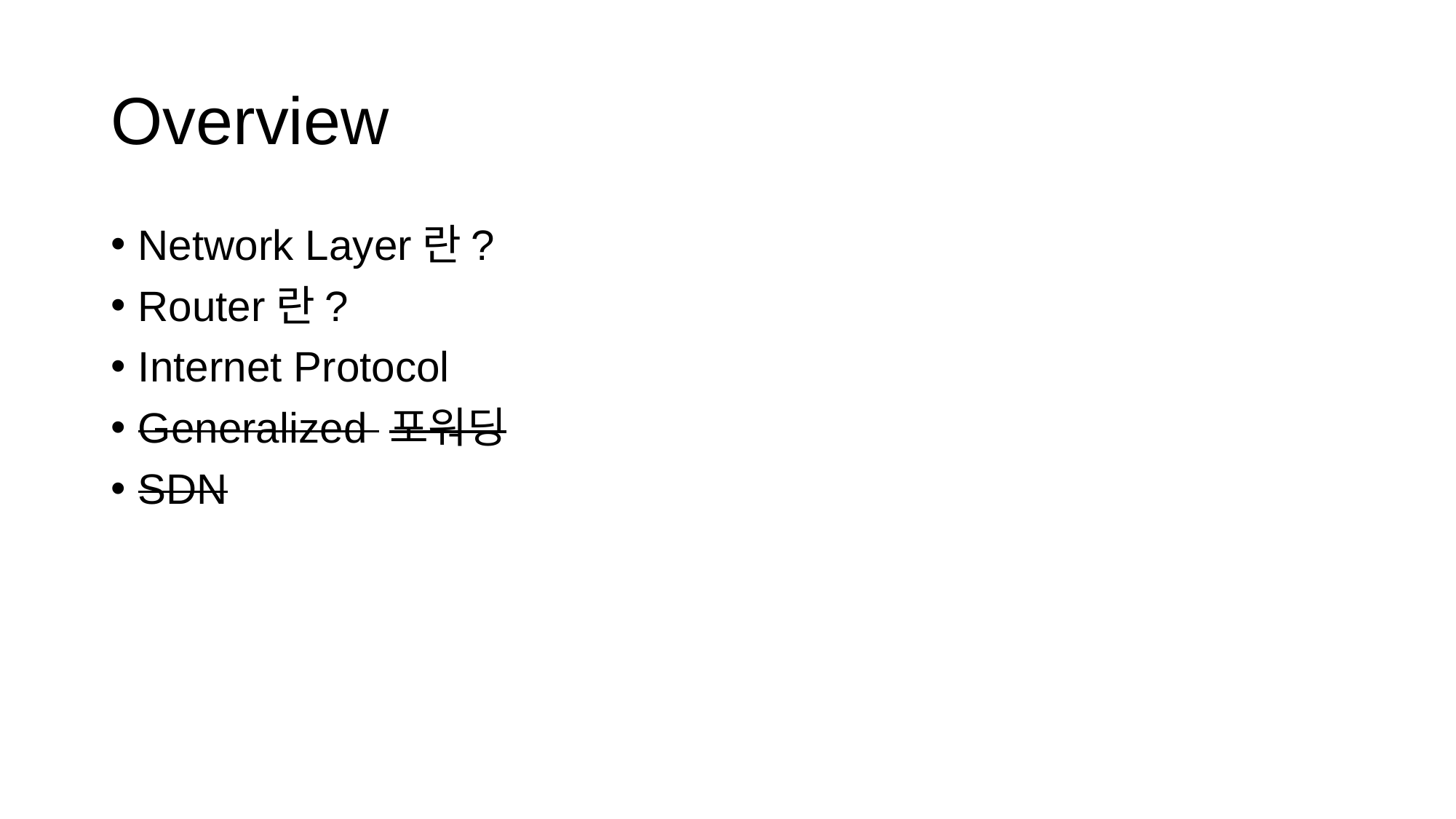

# Overview
Network Layer란?
Router란?
Internet Protocol
Generalized 포워딩
SDN